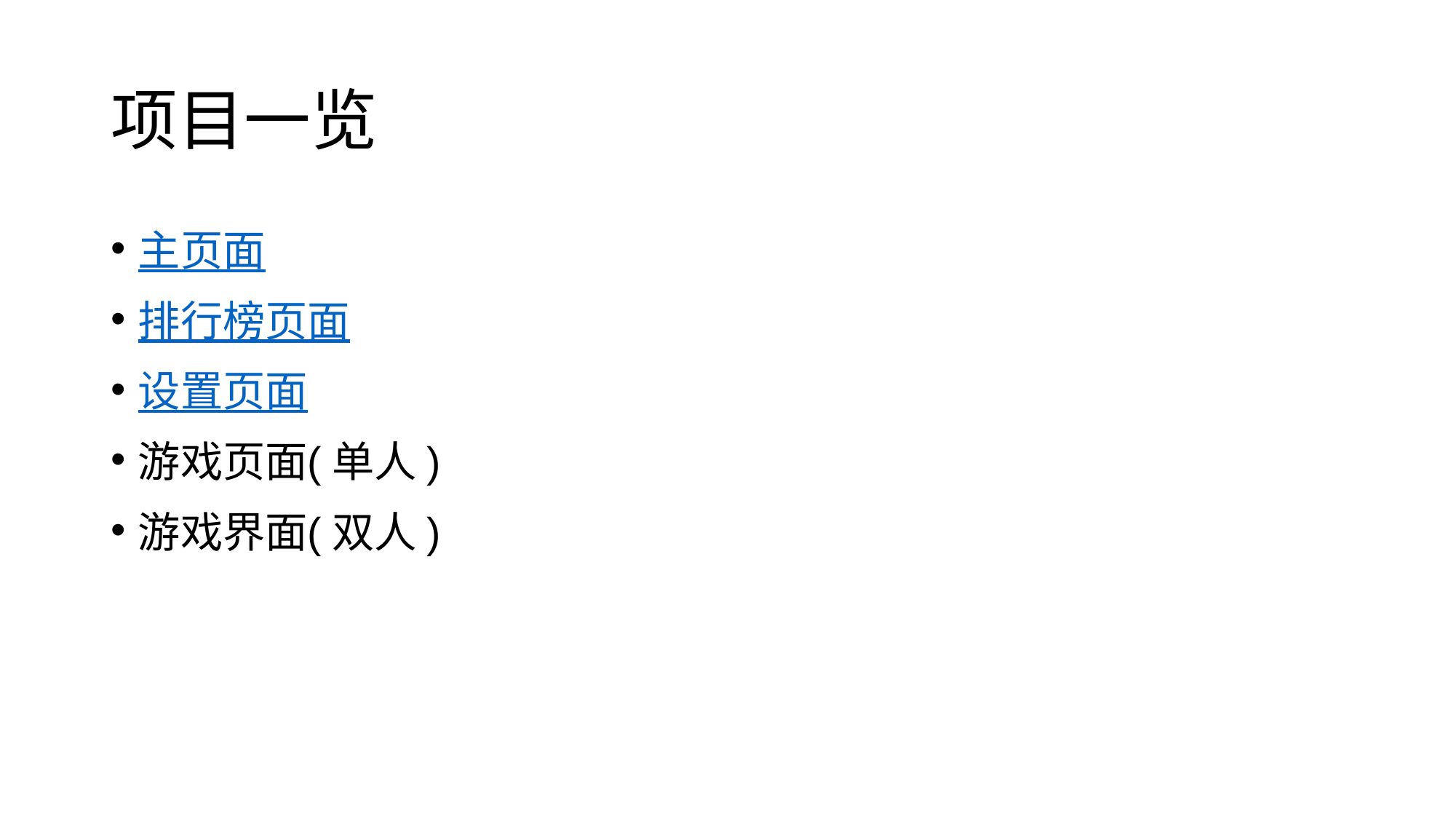

# 项目一览
主页面
排行榜页面
设置页面
游戏页面(单人)
游戏界面(双人)